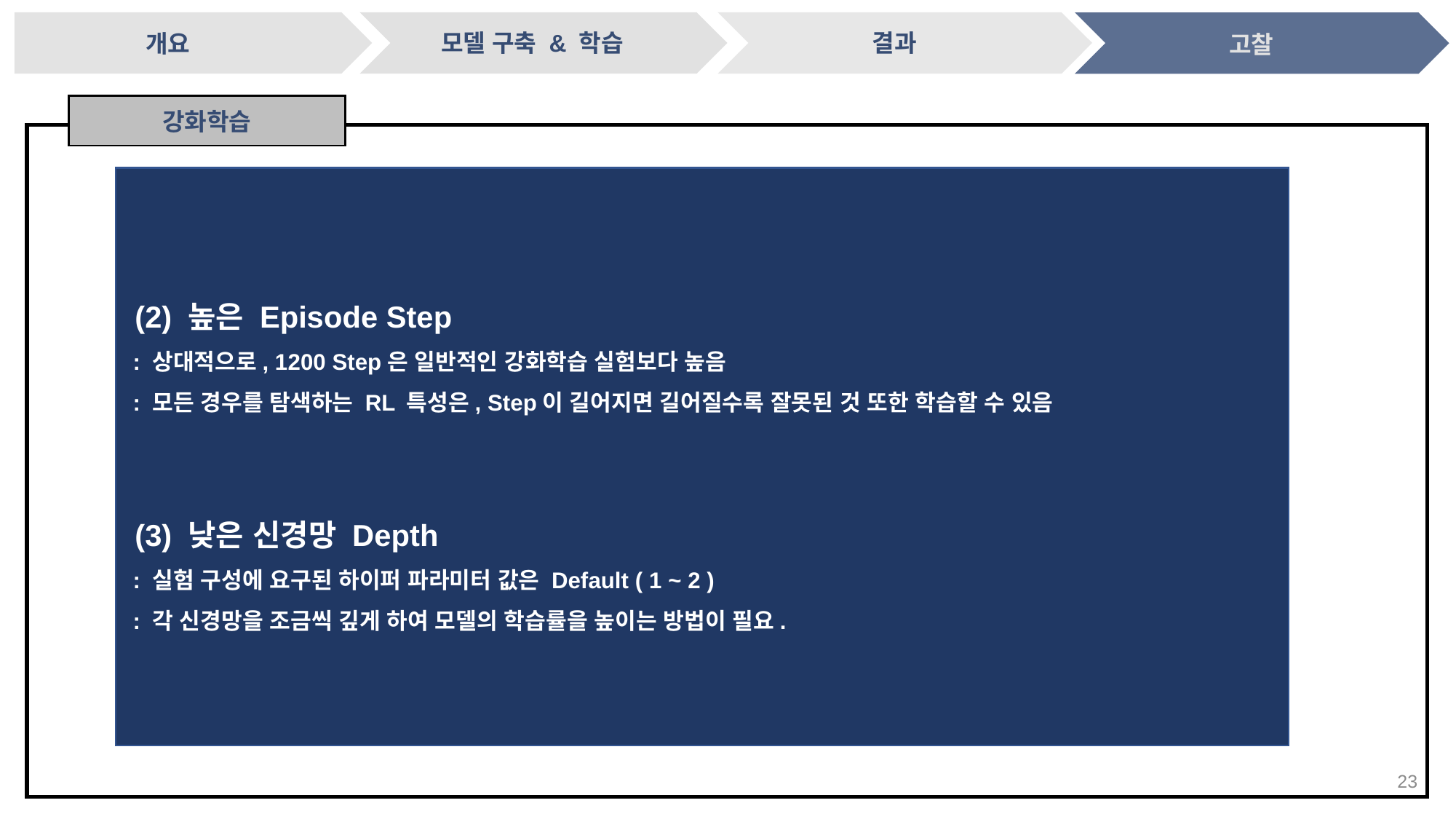

결과
모델 구축 & 학습
개요
고찰
강화학습

 (2) 높은 Episode Step
 : 상대적으로, 1200 Step은 일반적인 강화학습 실험보다 높음
 : 모든 경우를 탐색하는 RL 특성은, Step이 길어지면 길어질수록 잘못된 것 또한 학습할 수 있음

 (3) 낮은 신경망 Depth
 : 실험 구성에 요구된 하이퍼 파라미터 값은 Default ( 1 ~ 2 )
 : 각 신경망을 조금씩 깊게 하여 모델의 학습률을 높이는 방법이 필요.
23